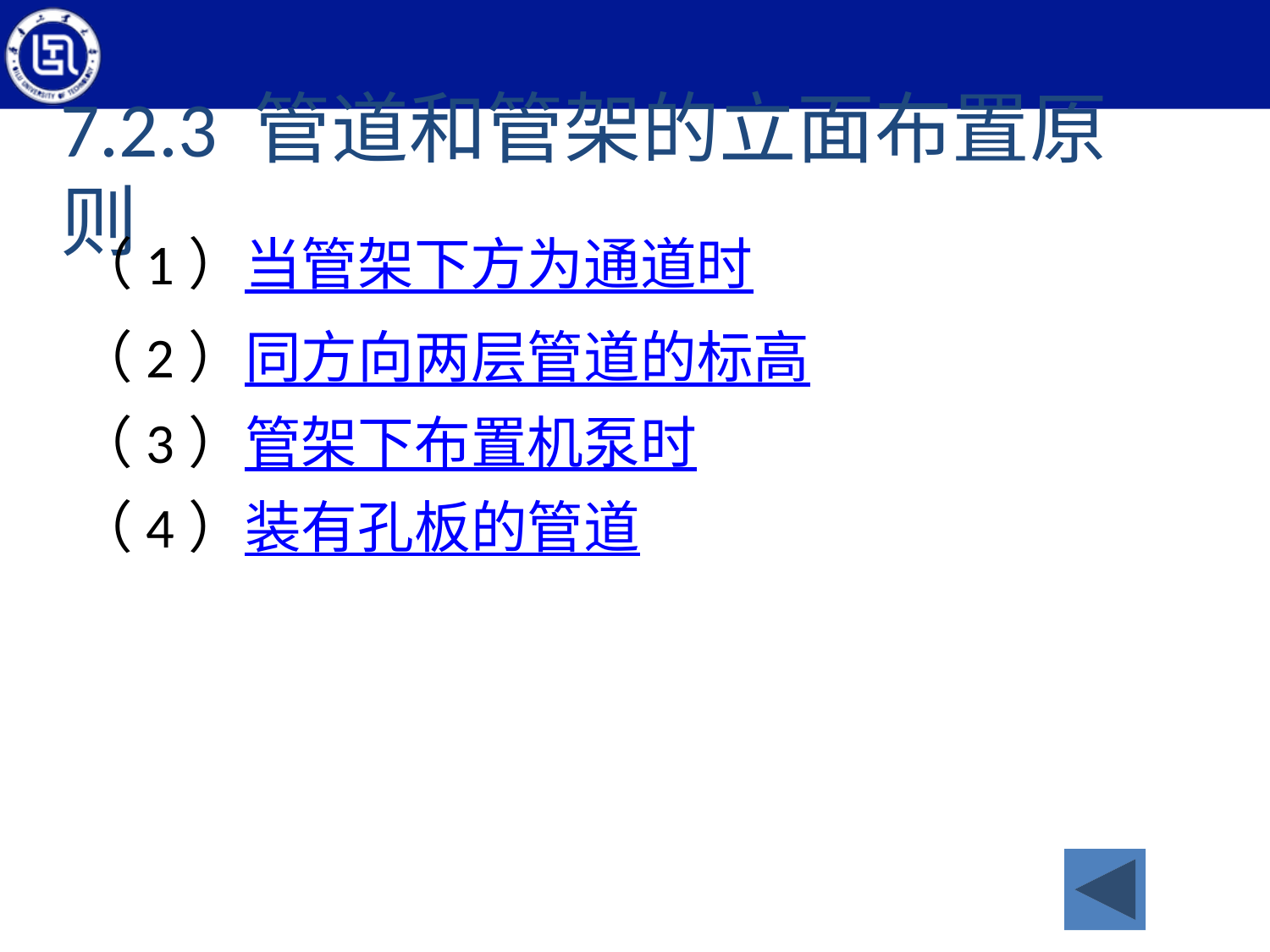

# 7.2.3 管道和管架的立面布置原则
（1）当管架下方为通道时
（2）同方向两层管道的标高
（3）管架下布置机泵时
（4）装有孔板的管道